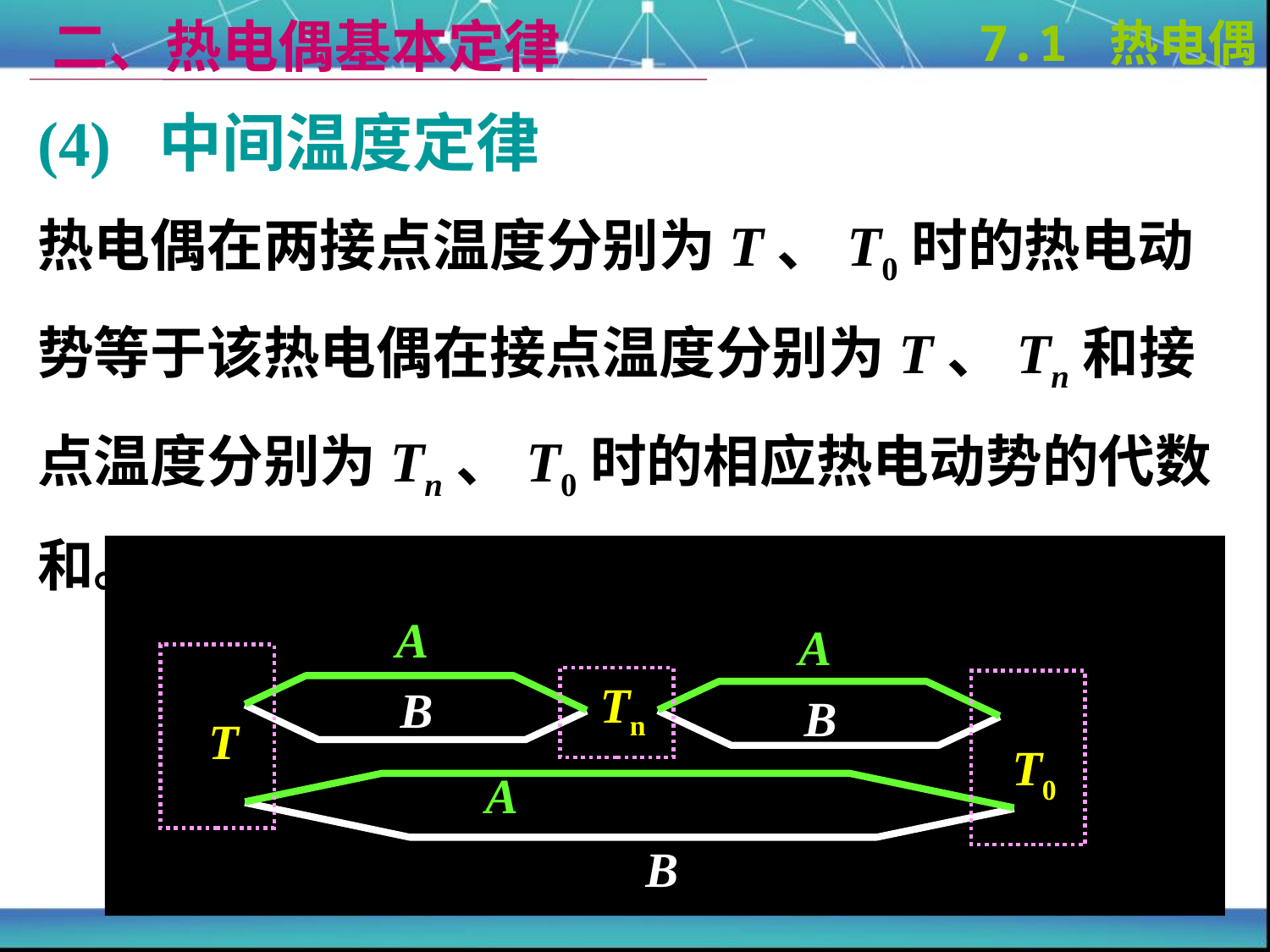

二、热电偶基本定律
7.1 热电偶
(4)  中间温度定律
热电偶在两接点温度分别为T、T0时的热电动势等于该热电偶在接点温度分别为T、Tn和接点温度分别为Tn、T0时的相应热电动势的代数和。

A

A

 T
 Tn

  T0
B

B

A

B
29 / 82